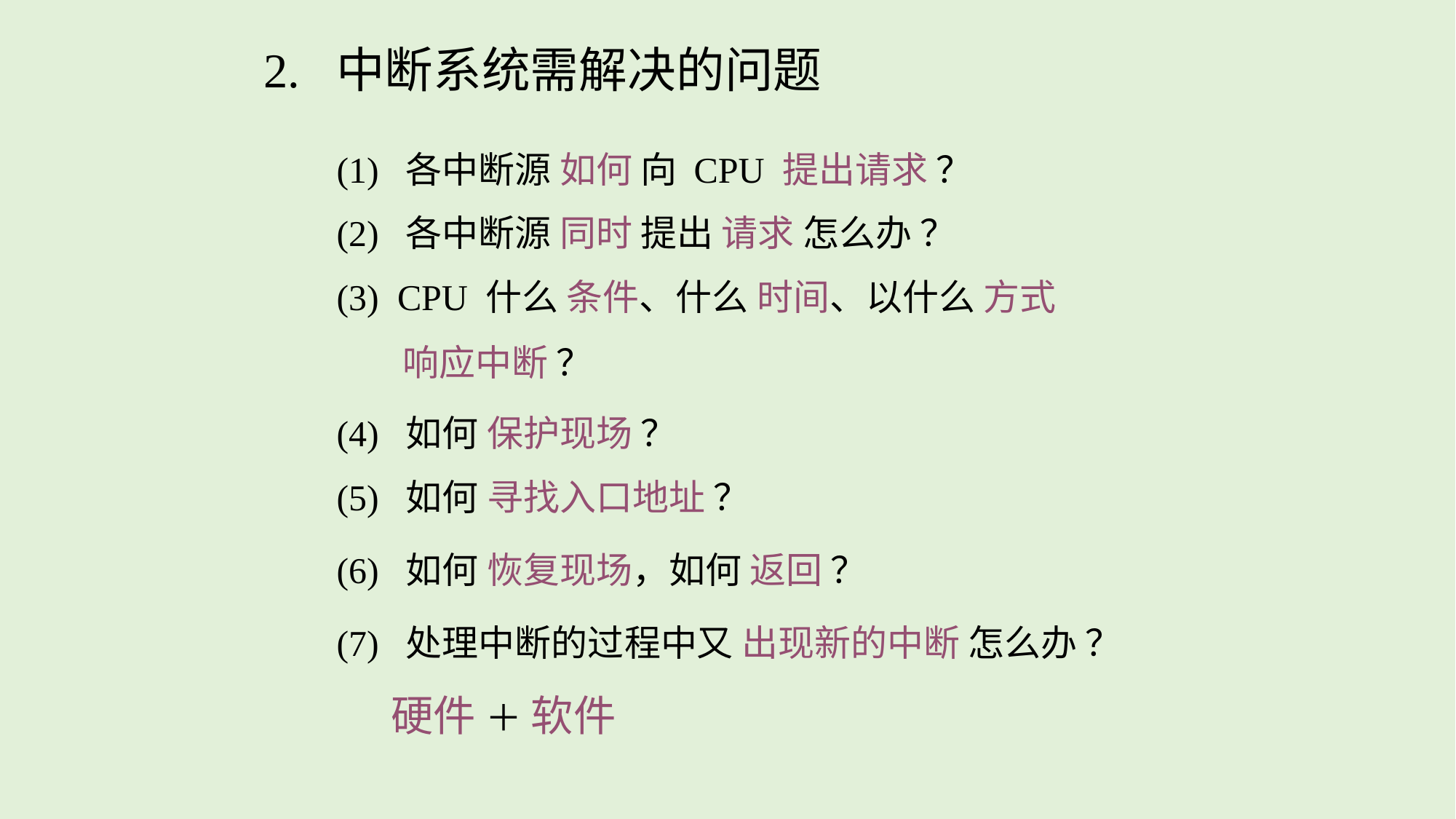

2.  中断系统需解决的问题
(1)  各中断源 如何 向 CPU 提出请求 ？
(2)  各中断源 同时 提出 请求 怎么办 ？
(3)  CPU 什么 条件、什么 时间、以什么 方式
       响应中断 ？
(4)  如何 保护现场 ？
(5)  如何 寻找入口地址 ？
(6)  如何 恢复现场，如何 返回 ？
(7)  处理中断的过程中又 出现新的中断 怎么办 ？
硬件 ＋ 软件